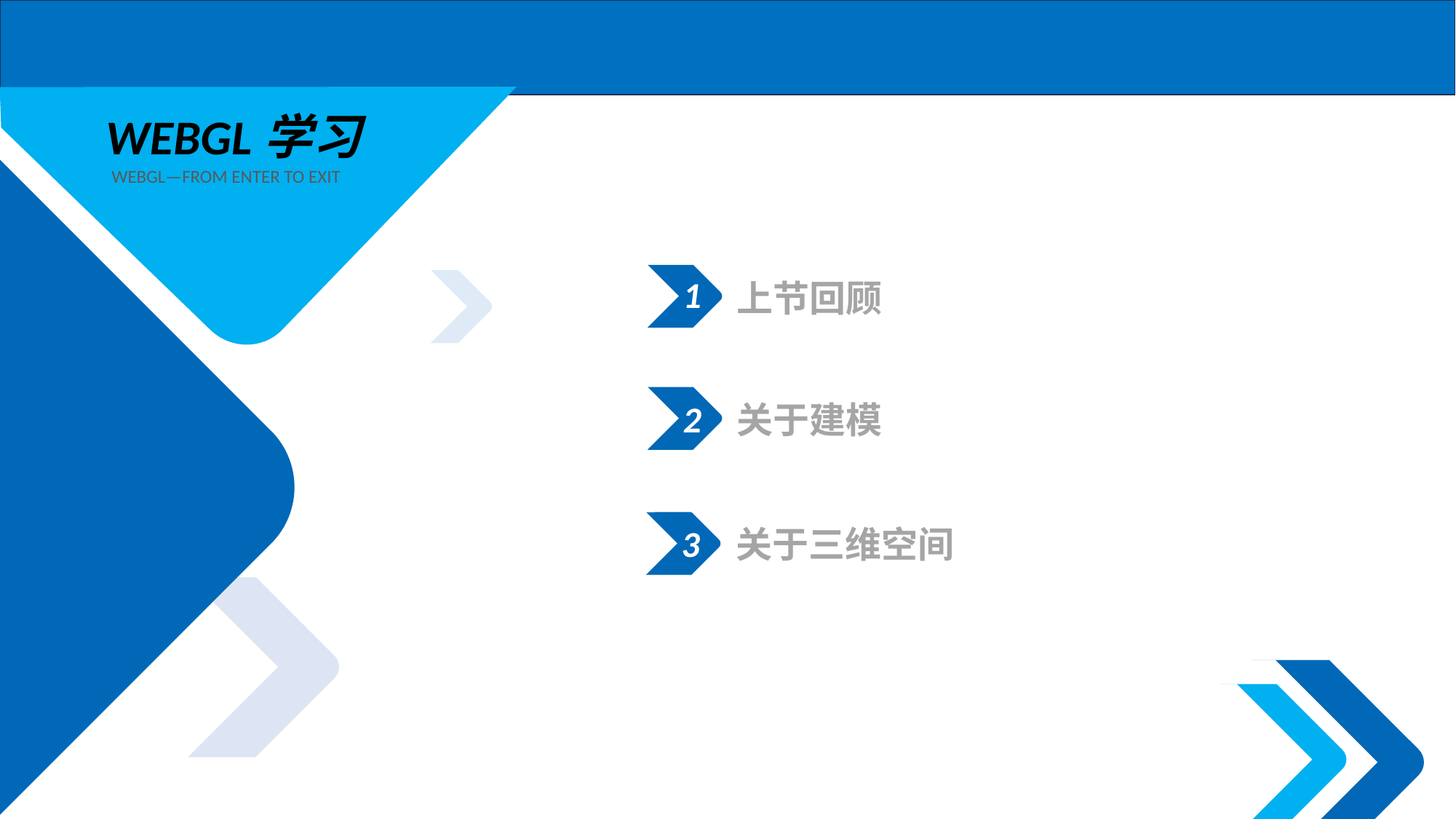

WEBGL学习
WEBGL—FROM ENTER TO EXIT

1
上节回顾

2
关于建模

3
关于三维空间